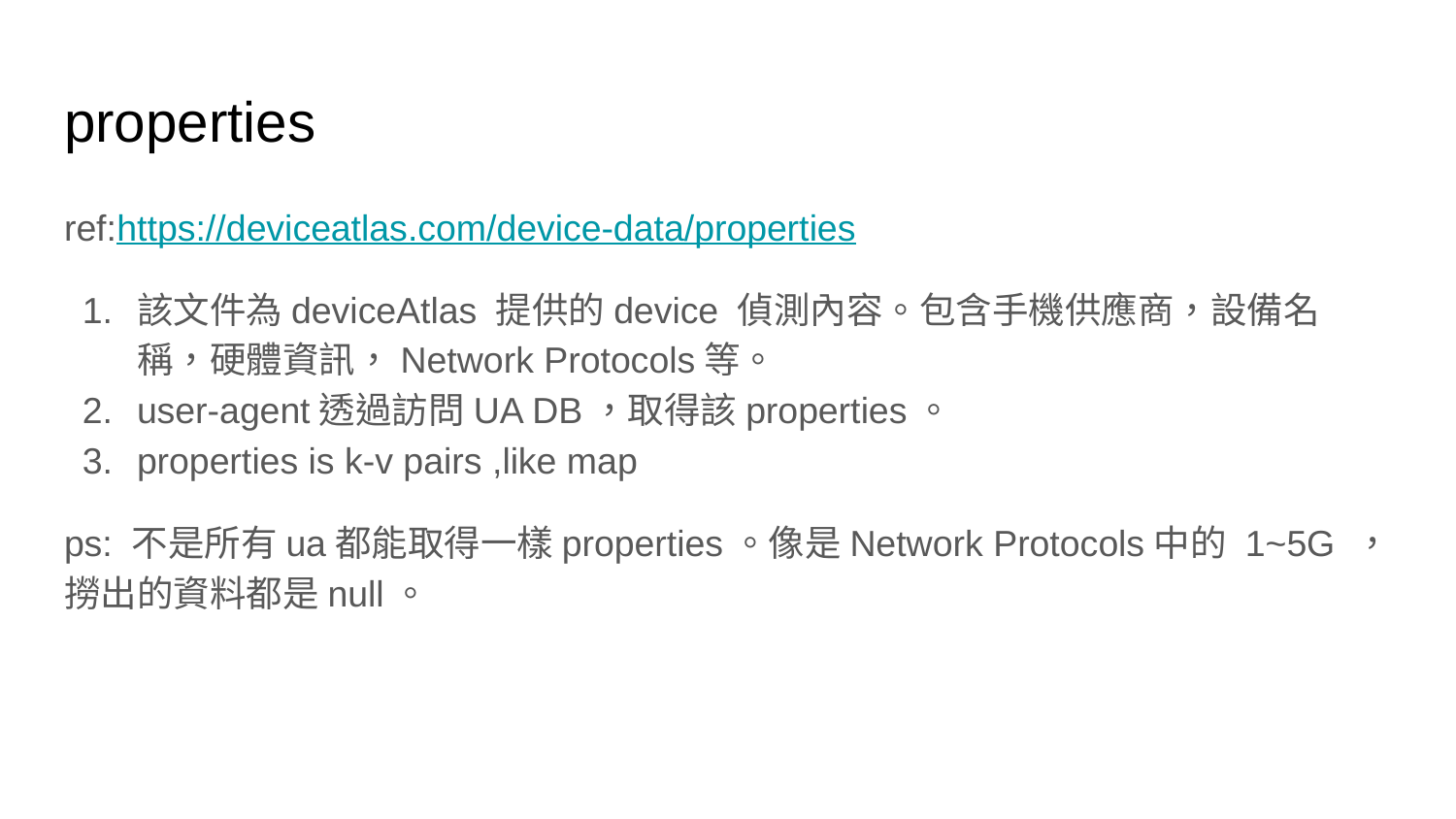

# properties

ref:https://deviceatlas.com/device-data/properties
該文件為deviceAtlas 提供的device 偵測內容。包含手機供應商，設備名稱，硬體資訊，Network Protocols等。
user-agent透過訪問UA DB，取得該properties。
properties is k-v pairs ,like map
ps: 不是所有ua都能取得一樣properties。像是Network Protocols中的 1~5G ，撈出的資料都是null。